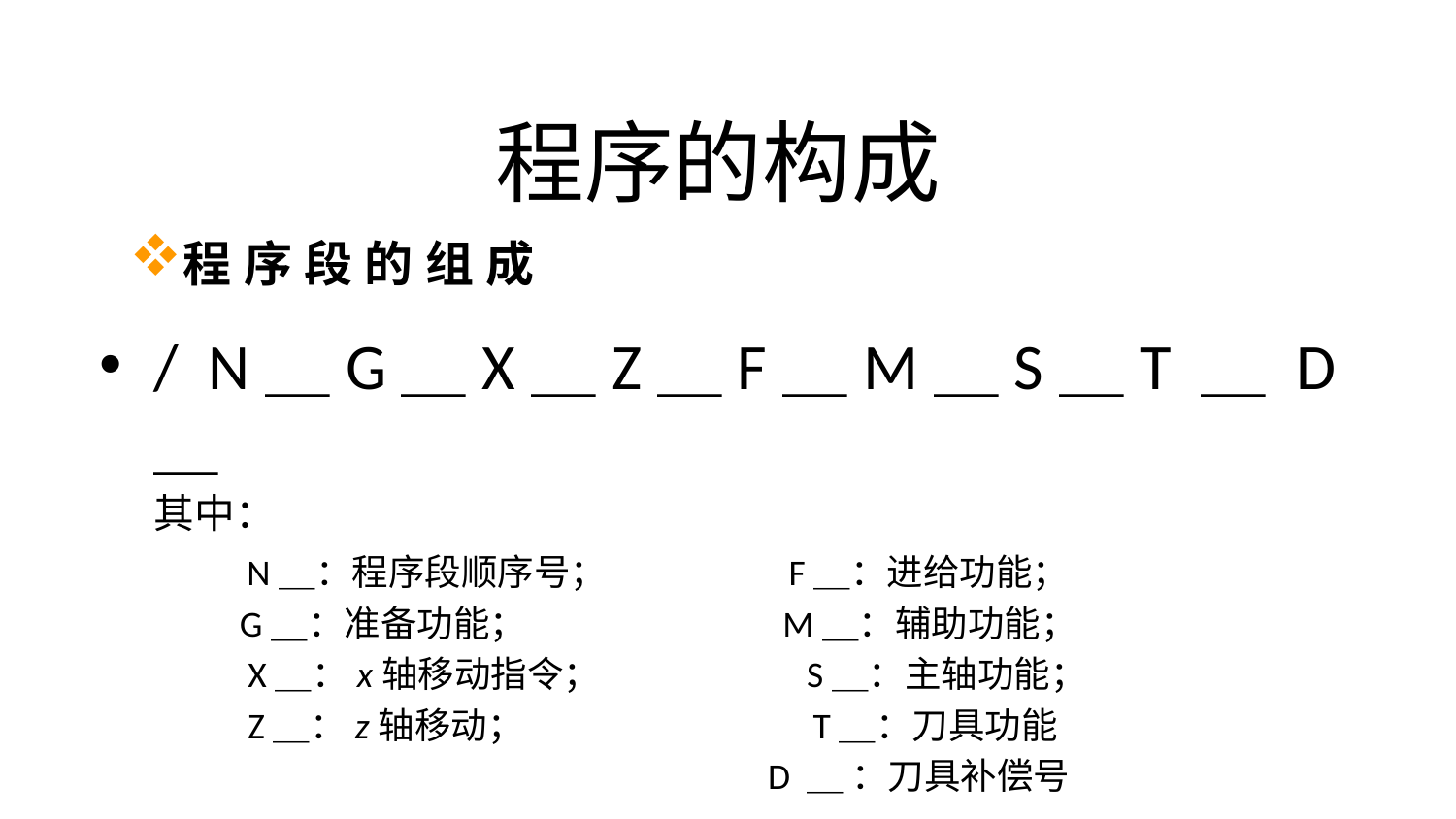

程序的构成
程序段的组成
/  N＿G＿X＿Z＿F＿M＿S＿T ＿ D＿
     其中：
                N＿：程序段顺序号；                     F＿：进给功能；
                 G＿：准备功能；                              M＿：辅助功能；
                  X＿：x轴移动指令；                        S＿：主轴功能；
                  Z＿：z轴移动；                                  T＿：刀具功能
                                                                                 D ＿ ：刀具补偿号